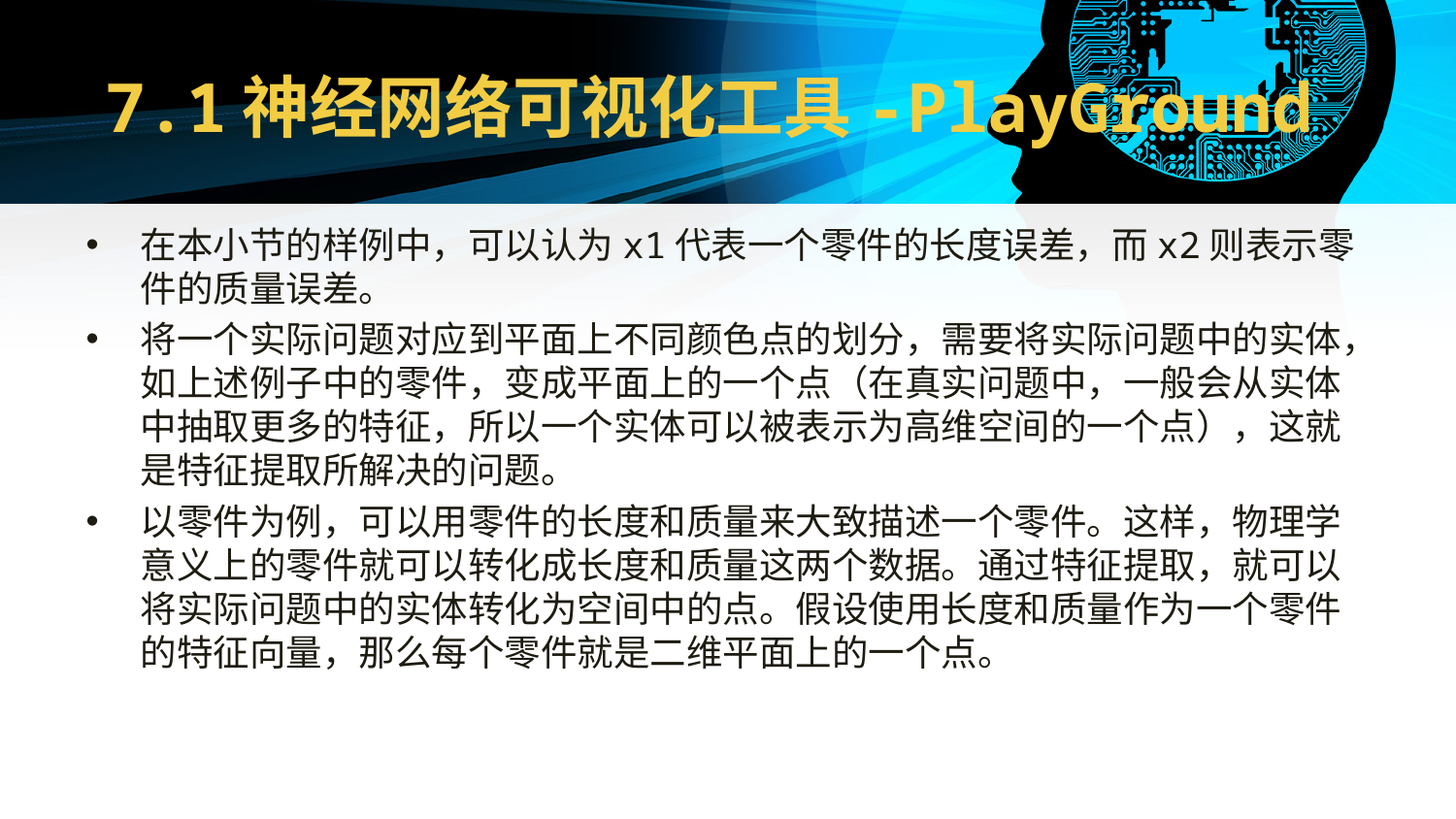

# 7.1神经网络可视化工具-PlayGround
在本小节的样例中，可以认为x1代表一个零件的长度误差，而x2则表示零件的质量误差。
将一个实际问题对应到平面上不同颜色点的划分，需要将实际问题中的实体，如上述例子中的零件，变成平面上的一个点（在真实问题中，一般会从实体中抽取更多的特征，所以一个实体可以被表示为高维空间的一个点），这就是特征提取所解决的问题。
以零件为例，可以用零件的长度和质量来大致描述一个零件。这样，物理学意义上的零件就可以转化成长度和质量这两个数据。通过特征提取，就可以将实际问题中的实体转化为空间中的点。假设使用长度和质量作为一个零件的特征向量，那么每个零件就是二维平面上的一个点。